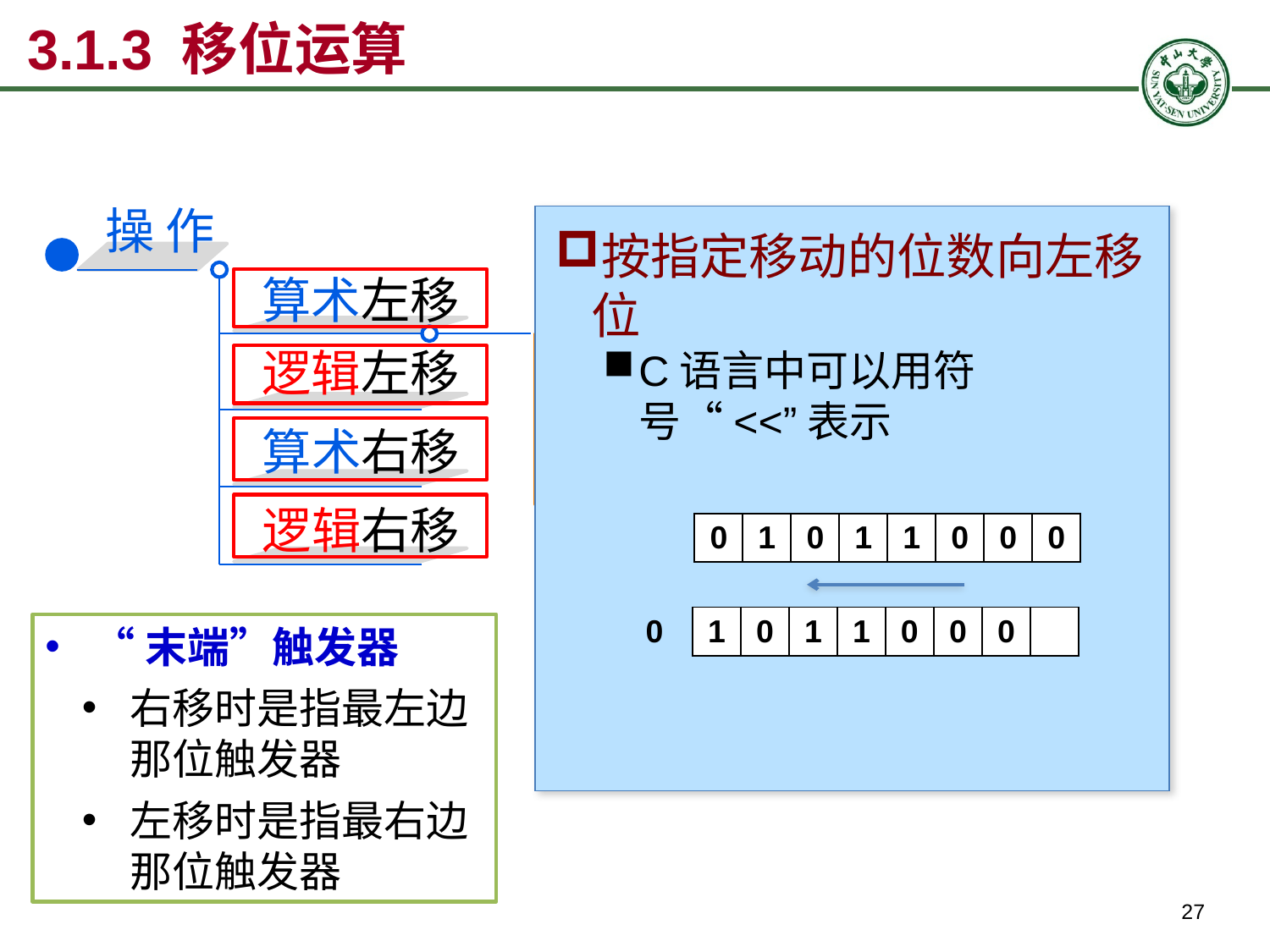

# 3.1.3 移位运算
操 作

按指定移动的位数向左移位
C语言中可以用符号“<<”表示

算术左移

有符号数
逻辑左移

无符号数

算术右移

逻辑右移
| 0 | 1 | 0 | 1 | 1 | 0 | 0 | 0 |
| --- | --- | --- | --- | --- | --- | --- | --- |

| 0 |
| --- |
| 1 | 0 | 1 | 1 | 0 | 0 | 0 |  |
| --- | --- | --- | --- | --- | --- | --- | --- |
“末端”触发器
右移时是指最左边那位触发器
左移时是指最右边那位触发器